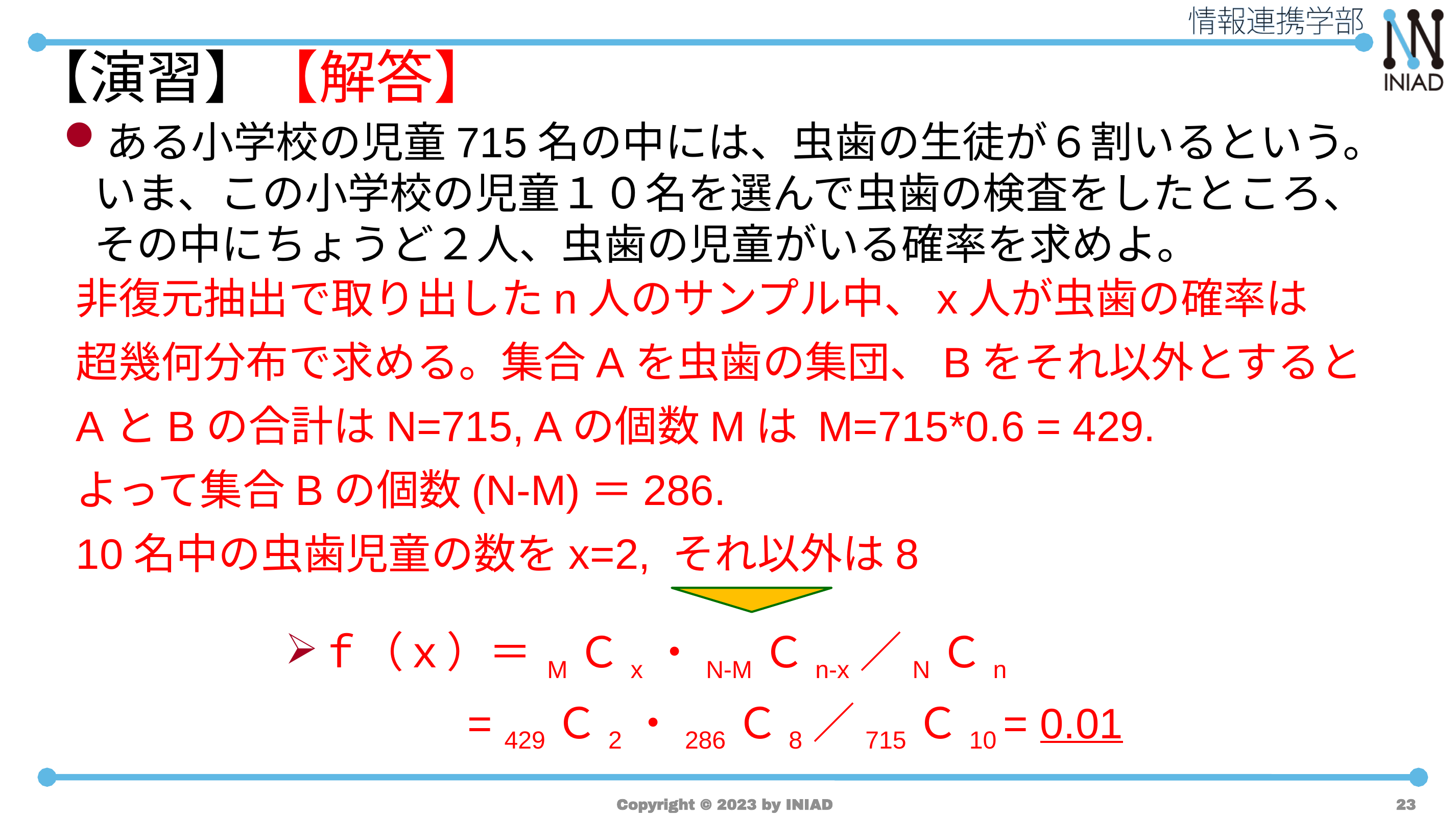

# 【演習】【解答】
ある小学校の児童715名の中には、虫歯の生徒が６割いるという。いま、この小学校の児童１０名を選んで虫歯の検査をしたところ、その中にちょうど２人、虫歯の児童がいる確率を求めよ。
非復元抽出で取り出したn人のサンプル中、x人が虫歯の確率は
超幾何分布で求める。集合Aを虫歯の集団、Bをそれ以外とすると
AとBの合計はN=715, Aの個数Mは M=715*0.6 = 429.
よって集合Bの個数(N-M)＝286.
10名中の虫歯児童の数をx=2, それ以外は8

ｆ（ｘ）＝ MＣx・N-MＣn-x／NＣn
　　　　　　　= 429Ｃ2・286Ｃ8／715Ｃ10 = 0.01
Copyright © 2023 by INIAD
23